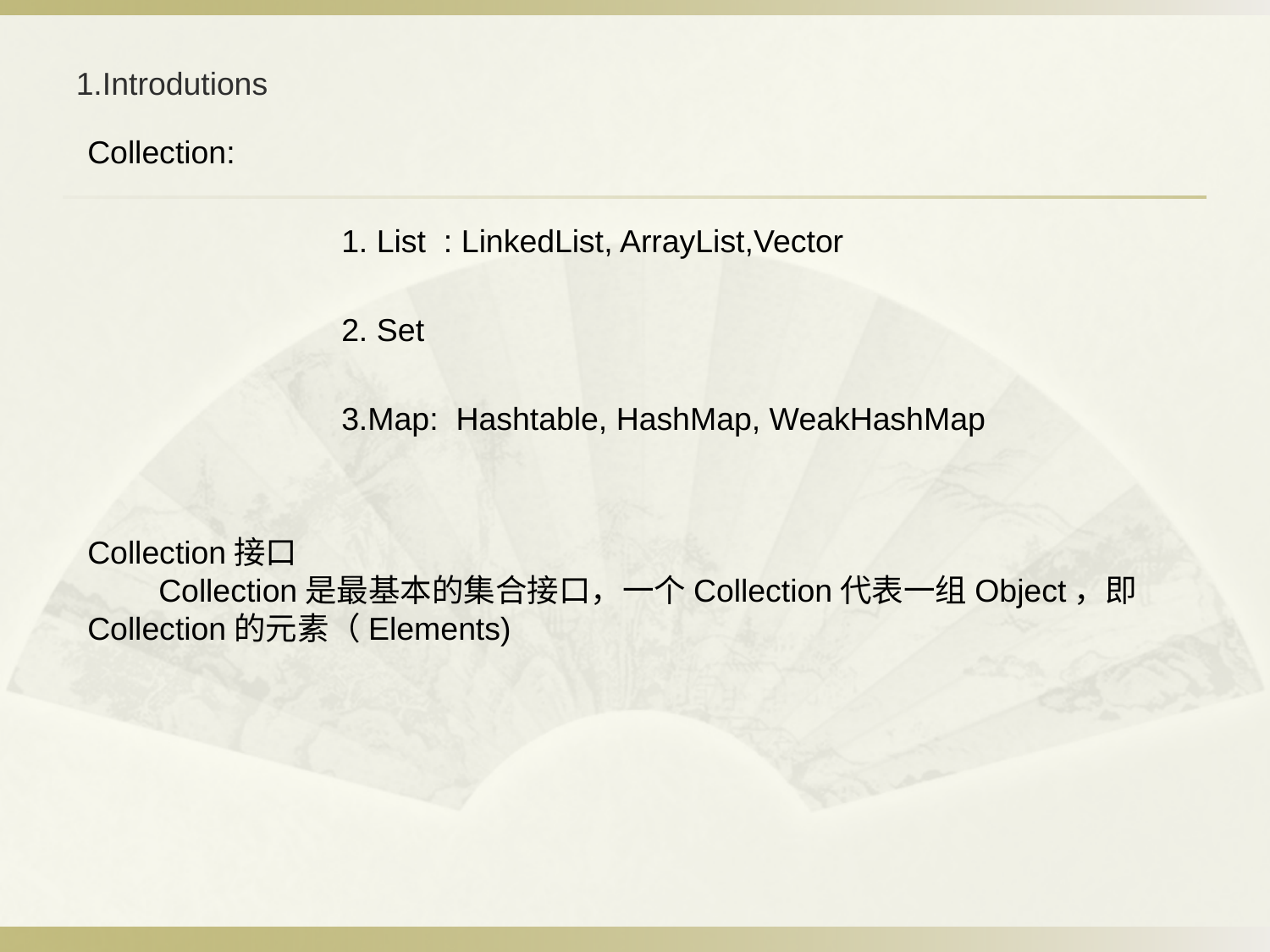

# 1.Introdutions
Collection:

		1. List  : LinkedList, ArrayList,Vector

		2. Set

		3.Map:  Hashtable, HashMap, WeakHashMap

Collection接口
　　Collection是最基本的集合接口，一个Collection代表一组Object，即    Collection的元素（Elements)